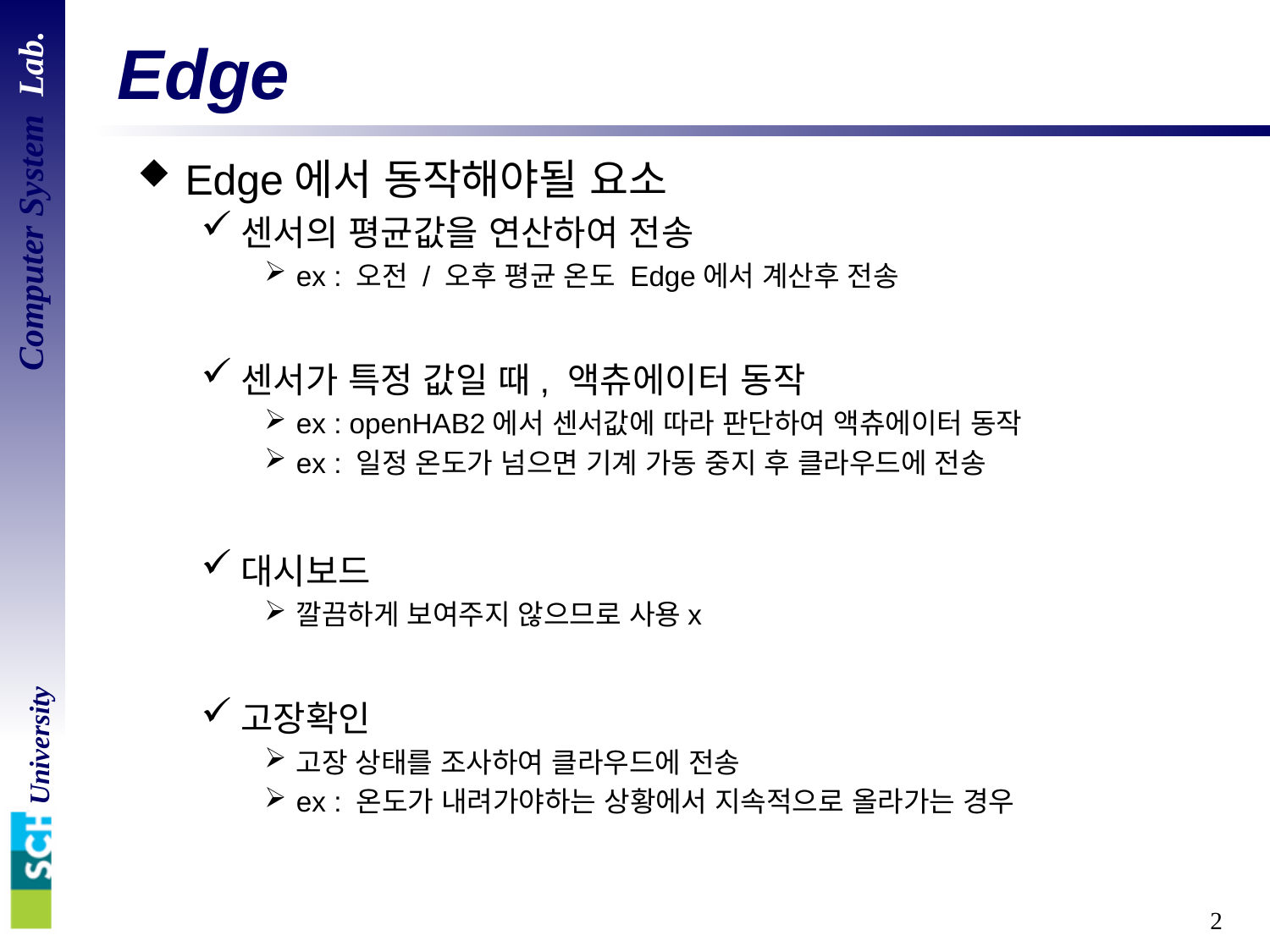

# Edge
Edge에서 동작해야될 요소
센서의 평균값을 연산하여 전송
ex : 오전 / 오후 평균 온도 Edge에서 계산후 전송

센서가 특정 값일 때, 액츄에이터 동작
ex : openHAB2에서 센서값에 따라 판단하여 액츄에이터 동작
ex : 일정 온도가 넘으면 기계 가동 중지 후 클라우드에 전송

대시보드
깔끔하게 보여주지 않으므로 사용x

고장확인
고장 상태를 조사하여 클라우드에 전송
ex : 온도가 내려가야하는 상황에서 지속적으로 올라가는 경우